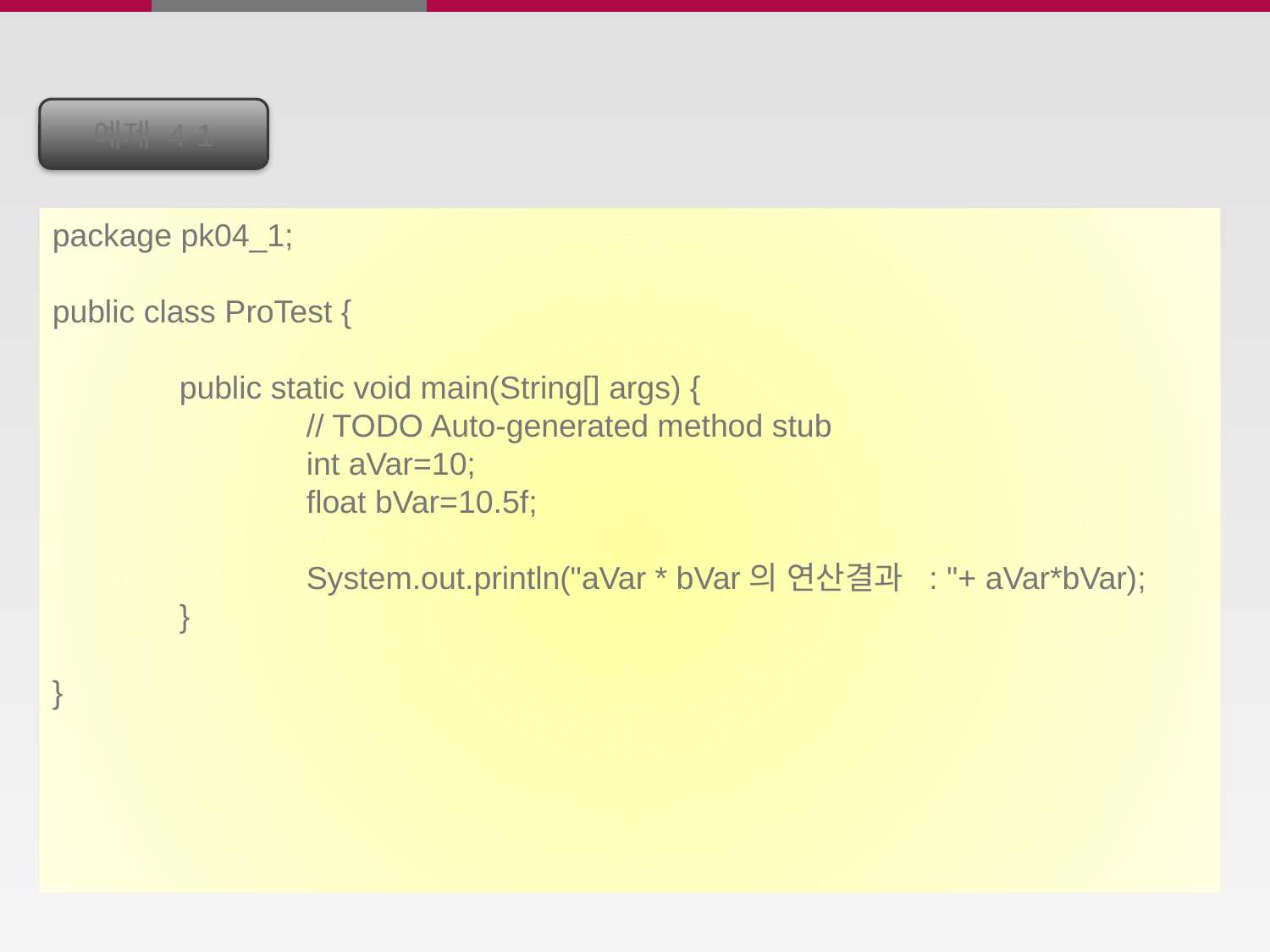

예제 4-1
package pk04_1;

public class ProTest {

	public static void main(String[] args) {
		// TODO Auto-generated method stub
		int aVar=10;
		float bVar=10.5f;

		System.out.println("aVar * bVar의 연산결과  : "+ aVar*bVar);
	}

}